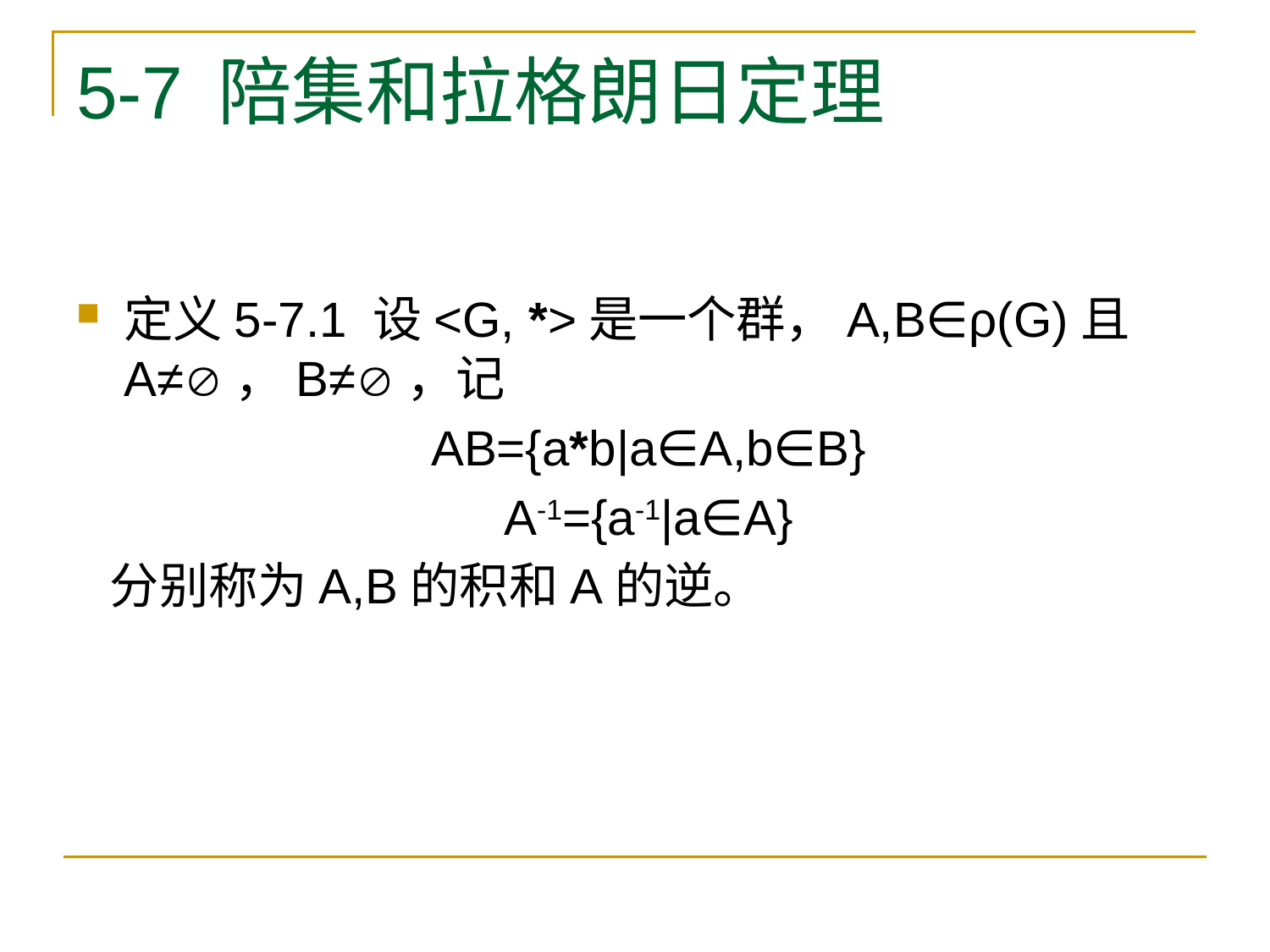

# 5-7 陪集和拉格朗日定理
定义5-7.1 设<G, *>是一个群，A,B∈ρ(G)且A≠∅，B≠∅，记
  AB={a*b|a∈A,b∈B}
  A-1={a-1|a∈A}
  分别称为A,B的积和A的逆。